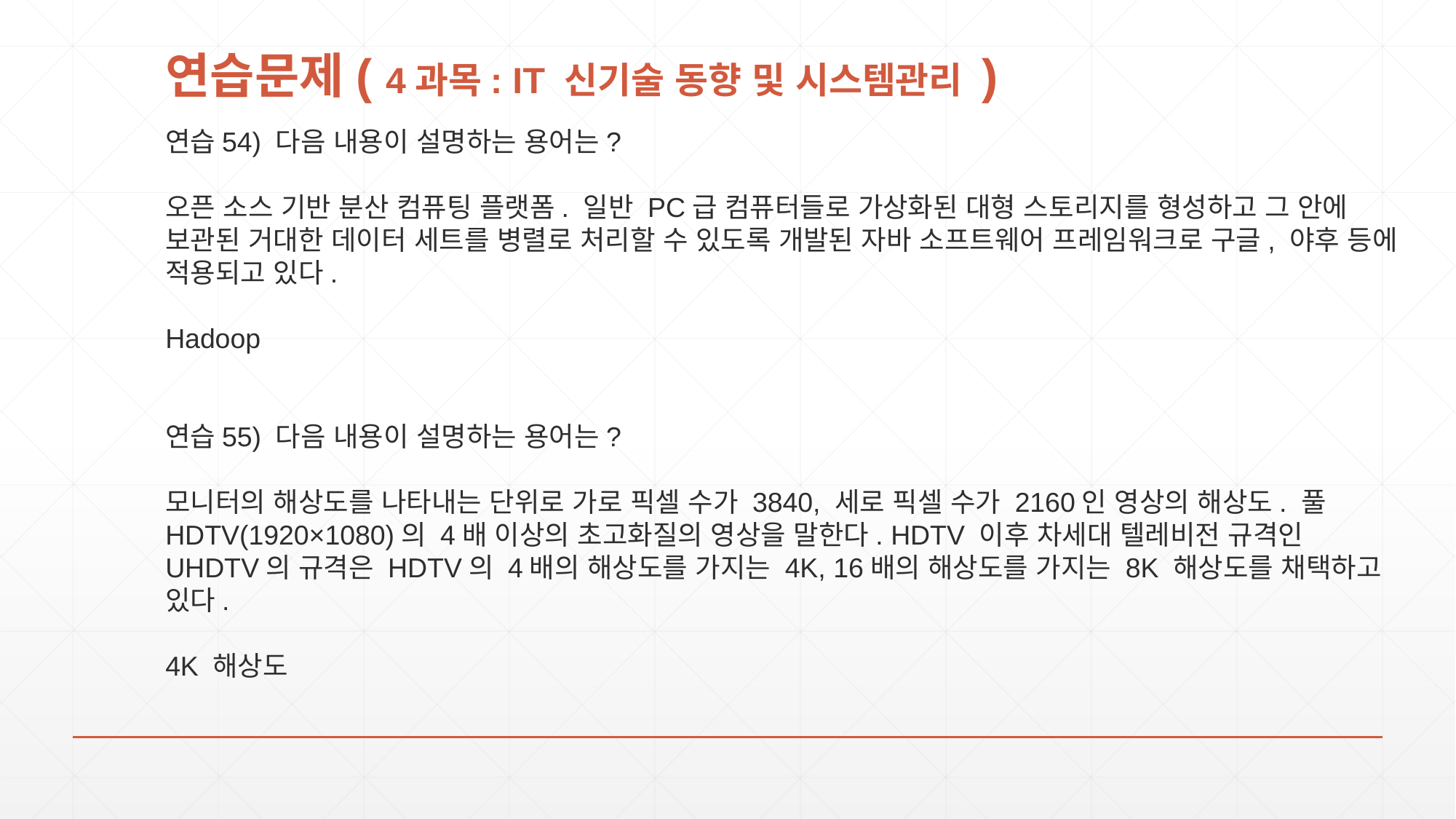

# 연습문제( 4과목: IT 신기술 동향 및 시스템관리 )
연습54) 다음 내용이 설명하는 용어는?

오픈 소스 기반 분산 컴퓨팅 플랫폼. 일반 PC급 컴퓨터들로 가상화된 대형 스토리지를 형성하고 그 안에 보관된 거대한 데이터 세트를 병렬로 처리할 수 있도록 개발된 자바 소프트웨어 프레임워크로 구글, 야후 등에 적용되고 있다.

Hadoop

연습55) 다음 내용이 설명하는 용어는?

모니터의 해상도를 나타내는 단위로 가로 픽셀 수가 3840, 세로 픽셀 수가 2160인 영상의 해상도. 풀 HDTV(1920×1080)의 4배 이상의 초고화질의 영상을 말한다. HDTV 이후 차세대 텔레비전 규격인 UHDTV의 규격은 HDTV의 4배의 해상도를 가지는 4K, 16배의 해상도를 가지는 8K 해상도를 채택하고 있다.

4K 해상도